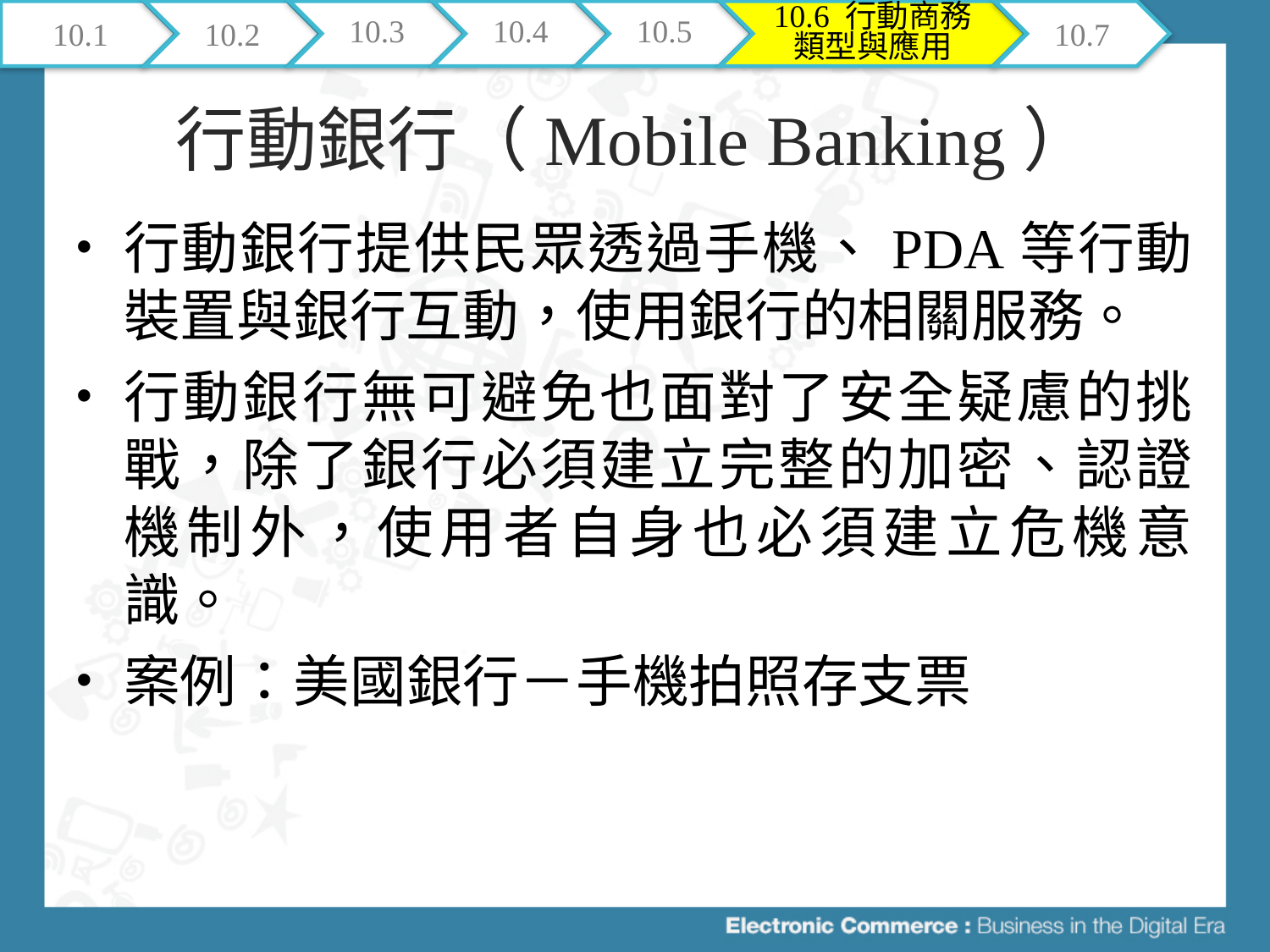

10.1
10.2
10.3
10.4
10.5
10.6 行動商務類型與應用
10.7
# 行動銀行（Mobile Banking）
行動銀行提供民眾透過手機、PDA等行動裝置與銀行互動，使用銀行的相關服務。
行動銀行無可避免也面對了安全疑慮的挑戰，除了銀行必須建立完整的加密、認證機制外，使用者自身也必須建立危機意識。
案例：美國銀行－手機拍照存支票